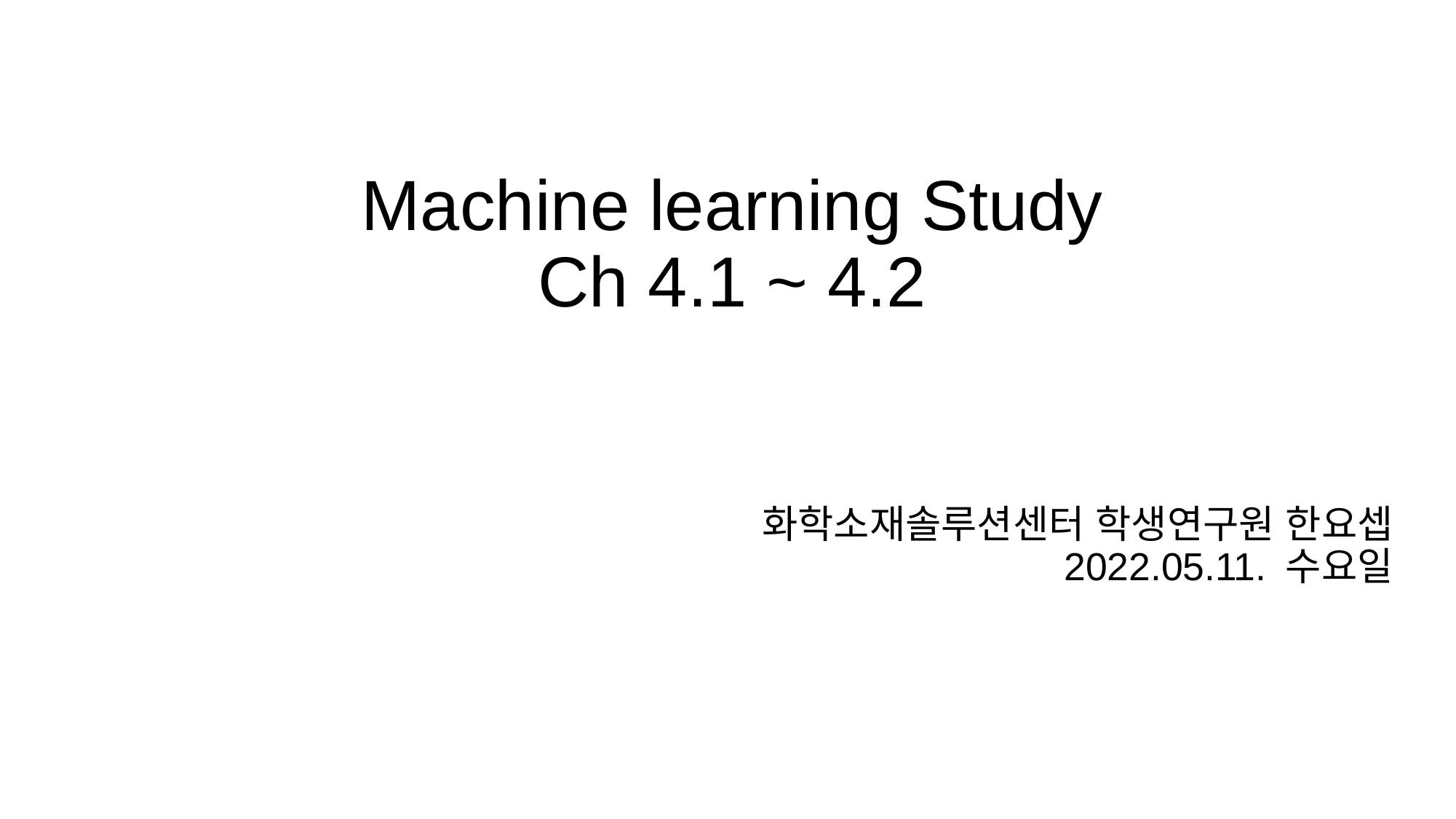

# Machine learning Study Ch 4.1 ~ 4.2
화학소재솔루션센터 학생연구원 한요셉
2022.05.11. 수요일